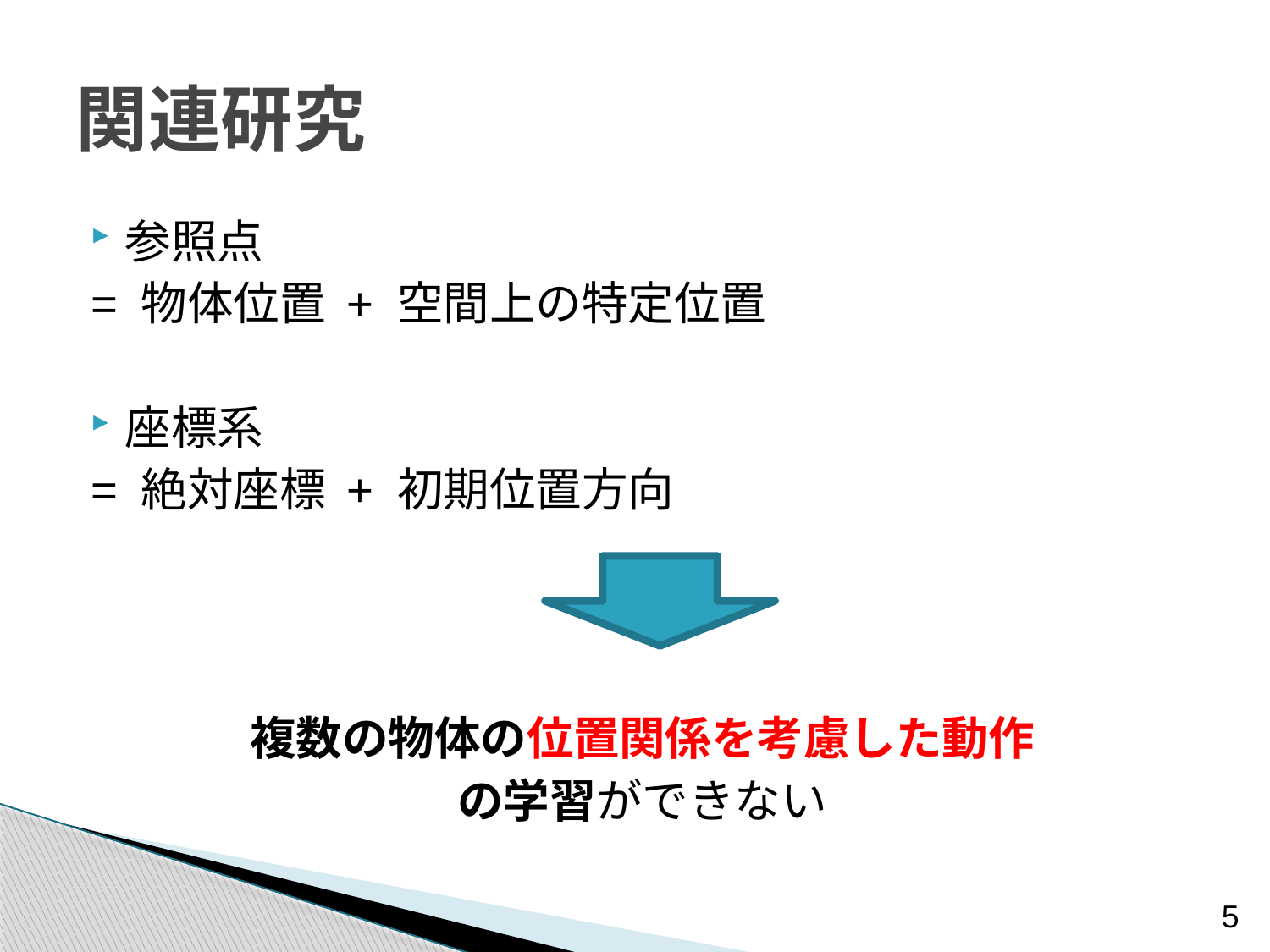

# 関連研究
参照点
= 物体位置 + 空間上の特定位置

座標系
= 絶対座標 + 初期位置方向

複数の物体の位置関係を考慮した動作
の学習ができない

5